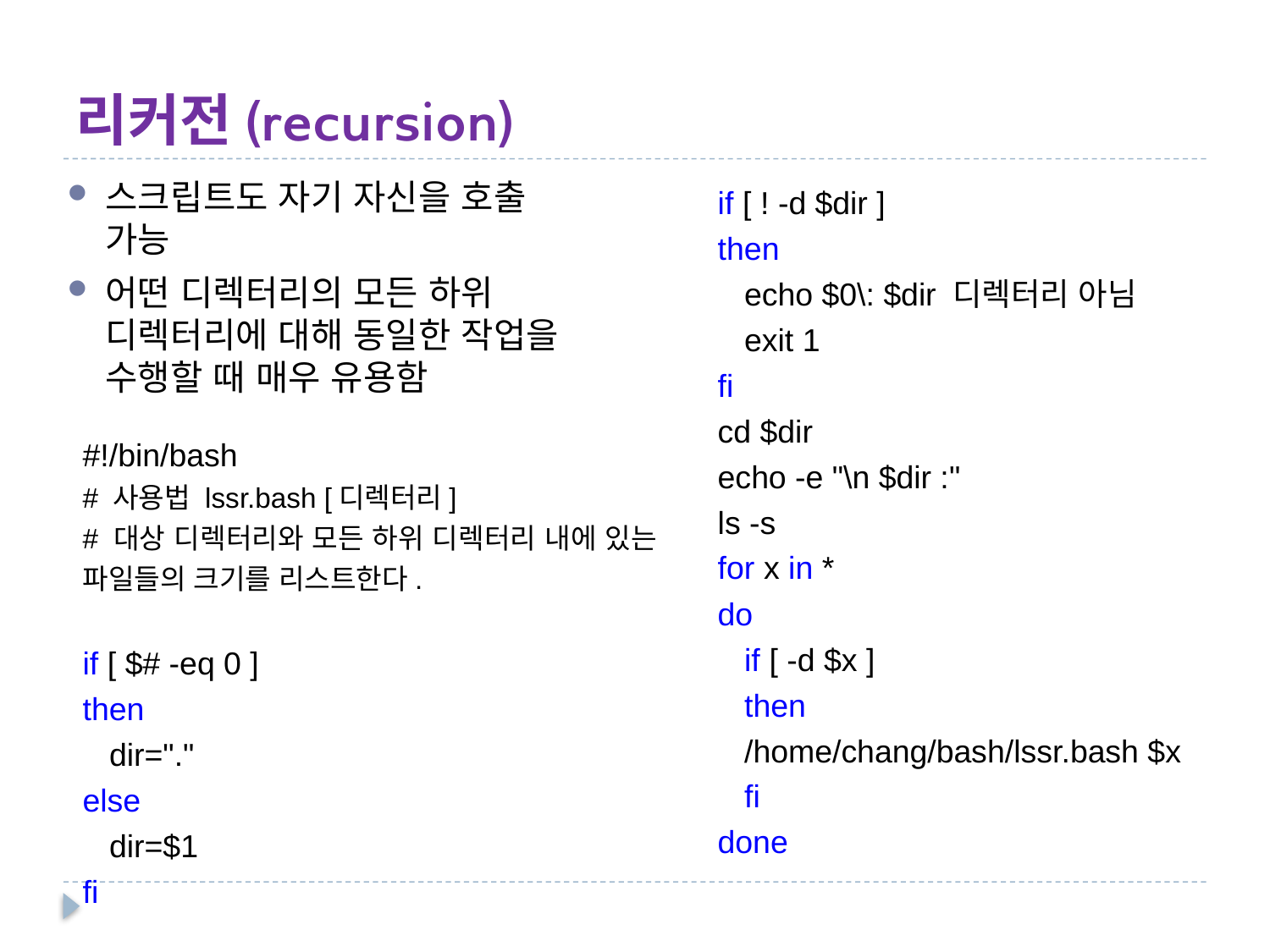

# 리커전(recursion)
스크립트도 자기 자신을 호출 가능
어떤 디렉터리의 모든 하위 디렉터리에 대해 동일한 작업을 수행할 때 매우 유용함

if [ ! -d $dir ]
then
   echo $0\: $dir 디렉터리 아님
   exit 1
fi
cd $dir
echo -e "\n $dir :"
ls -s
for x in *
do
   if [ -d $x ]
   then
   /home/chang/bash/lssr.bash $x
   fi
done
#!/bin/bash
# 사용법 lssr.bash [디렉터리]
# 대상 디렉터리와 모든 하위 디렉터리 내에 있는 파일들의 크기를 리스트한다.

if [ $# -eq 0 ]
then
   dir="."
else
   dir=$1
fi